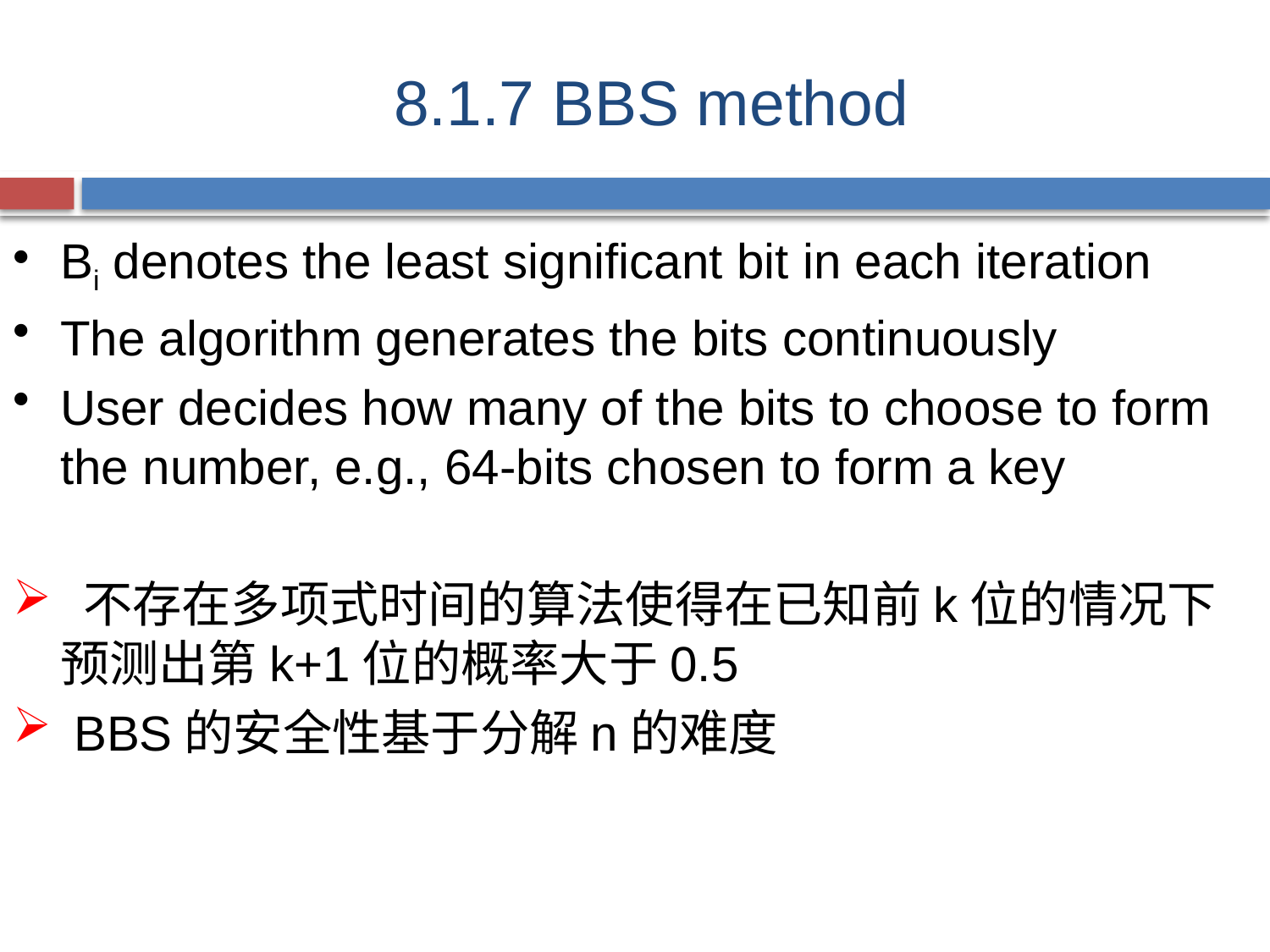

# 8.1.7 BBS method
Bi denotes the least significant bit in each iteration
The algorithm generates the bits continuously
User decides how many of the bits to choose to form the number, e.g., 64-bits chosen to form a key

 不存在多项式时间的算法使得在已知前k位的情况下预测出第k+1位的概率大于0.5
 BBS的安全性基于分解n的难度